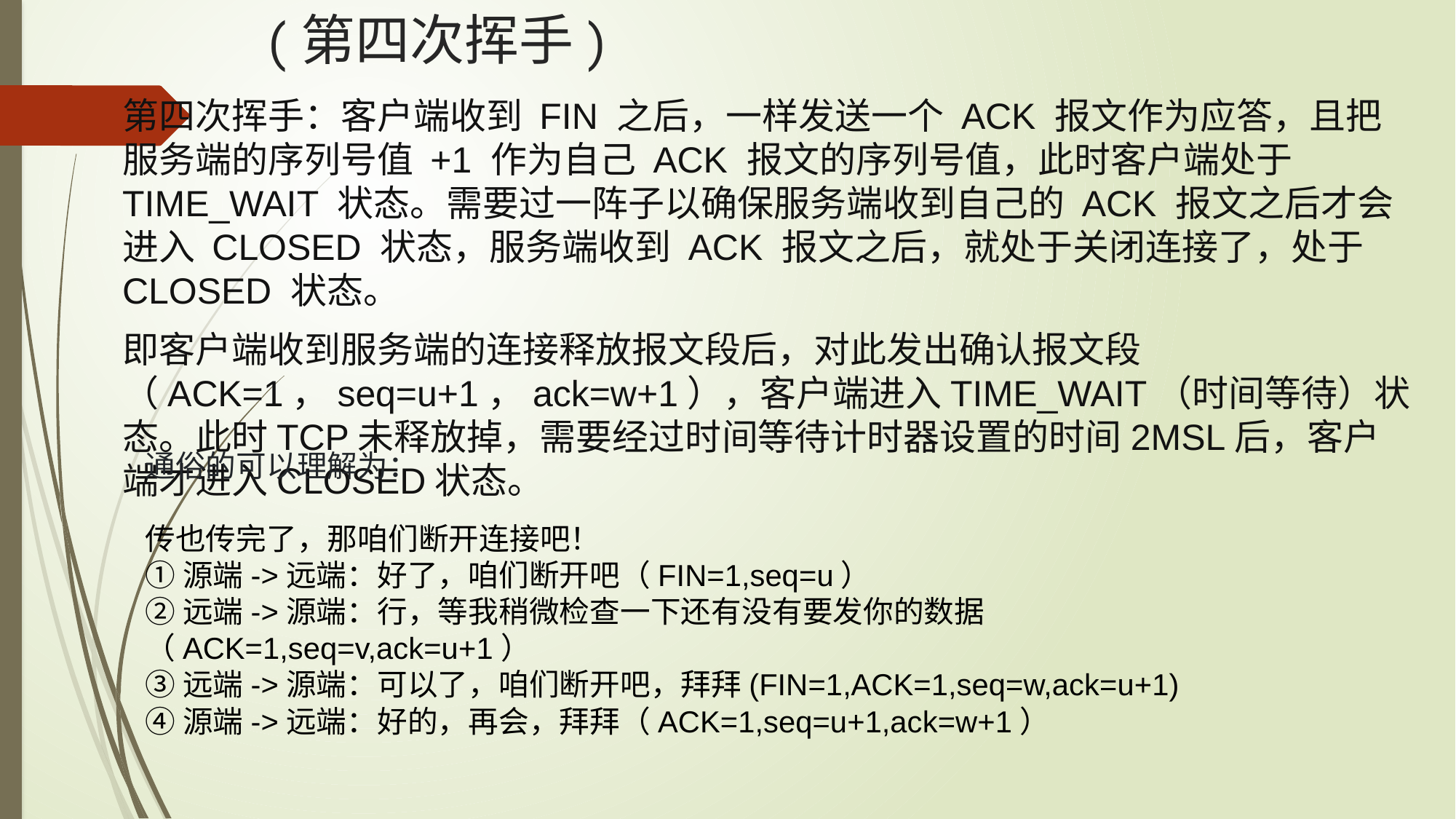

# (第四次挥手)
第四次挥手：客户端收到 FIN 之后，一样发送一个 ACK 报文作为应答，且把服务端的序列号值 +1 作为自己 ACK 报文的序列号值，此时客户端处于 TIME_WAIT 状态。需要过一阵子以确保服务端收到自己的 ACK 报文之后才会进入 CLOSED 状态，服务端收到 ACK 报文之后，就处于关闭连接了，处于 CLOSED 状态。
即客户端收到服务端的连接释放报文段后，对此发出确认报文段（ACK=1，seq=u+1，ack=w+1），客户端进入TIME_WAIT（时间等待）状态。此时TCP未释放掉，需要经过时间等待计时器设置的时间2MSL后，客户端才进入CLOSED状态。
通俗的可以理解为：

传也传完了，那咱们断开连接吧！
①源端->远端：好了，咱们断开吧（FIN=1,seq=u）
②远端->源端：行，等我稍微检查一下还有没有要发你的数据（ACK=1,seq=v,ack=u+1）
③远端->源端：可以了，咱们断开吧，拜拜(FIN=1,ACK=1,seq=w,ack=u+1)
④源端->远端：好的，再会，拜拜（ACK=1,seq=u+1,ack=w+1）